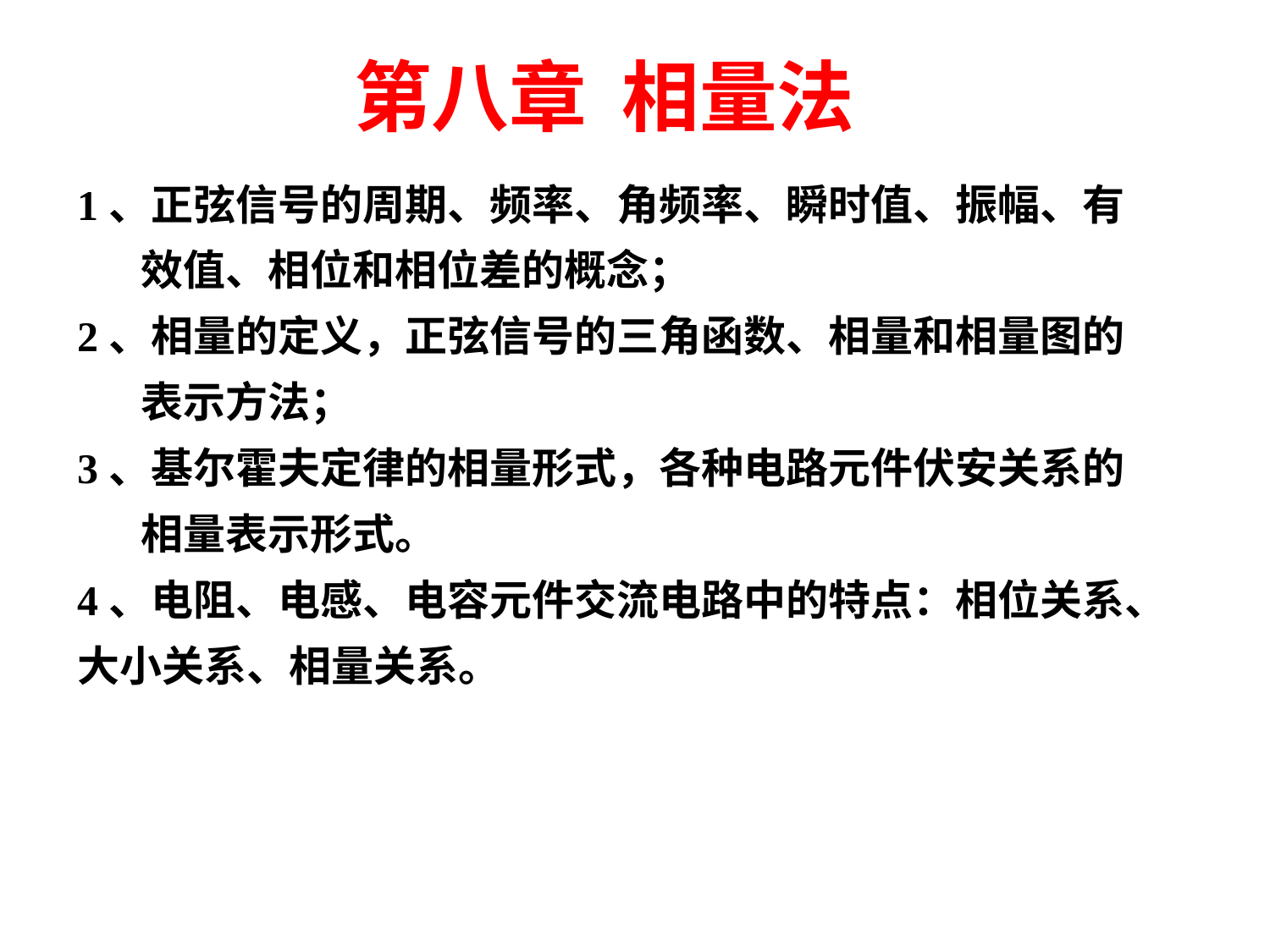

第八章  相量法
1、正弦信号的周期、频率、角频率、瞬时值、振幅、有效值、相位和相位差的概念；
2、相量的定义，正弦信号的三角函数、相量和相量图的表示方法；
3、基尔霍夫定律的相量形式，各种电路元件伏安关系的相量表示形式。
4、电阻、电感、电容元件交流电路中的特点：相位关系、
大小关系、相量关系。